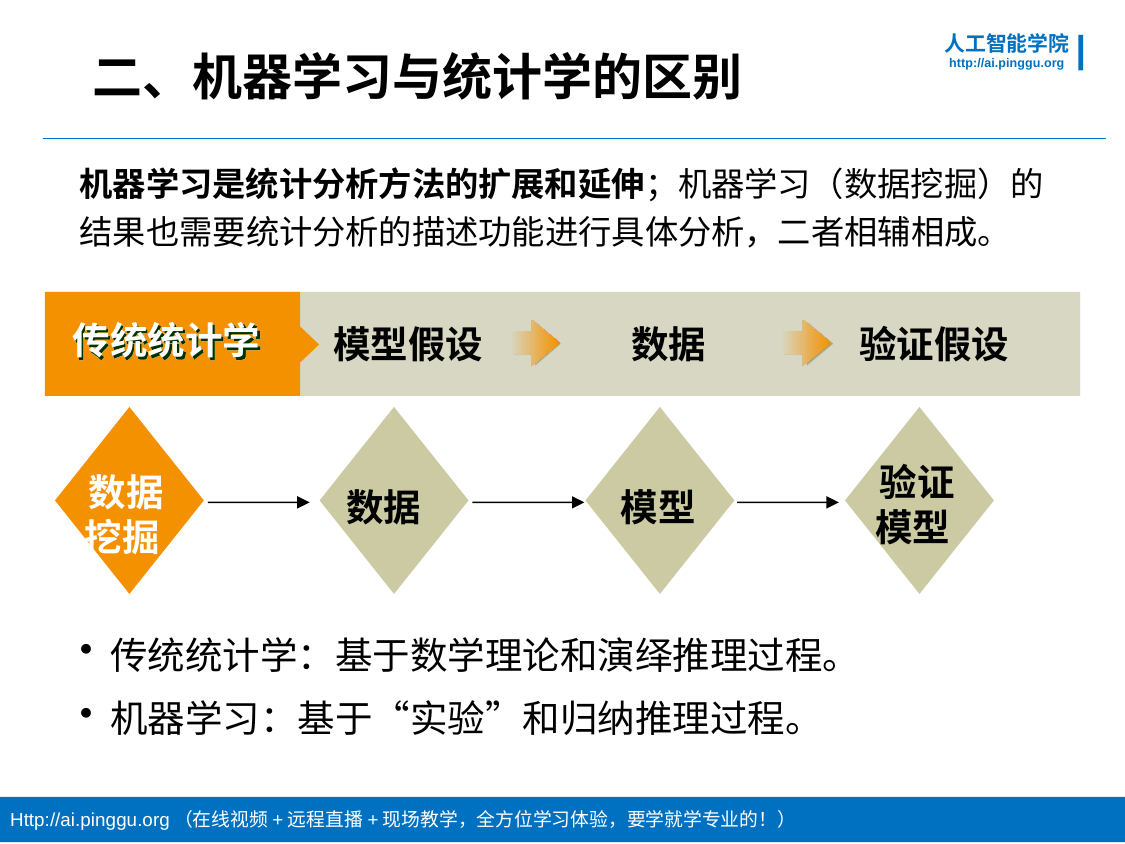

# 二、机器学习与统计学的区别
机器学习是统计分析方法的扩展和延伸；机器学习（数据挖掘）的结果也需要统计分析的描述功能进行具体分析，二者相辅相成。

传统统计学
模型假设
数据
验证假设

验证模型
数据挖掘
数据
模型

 传统统计学：基于数学理论和演绎推理过程。
 机器学习：基于“实验”和归纳推理过程。
13